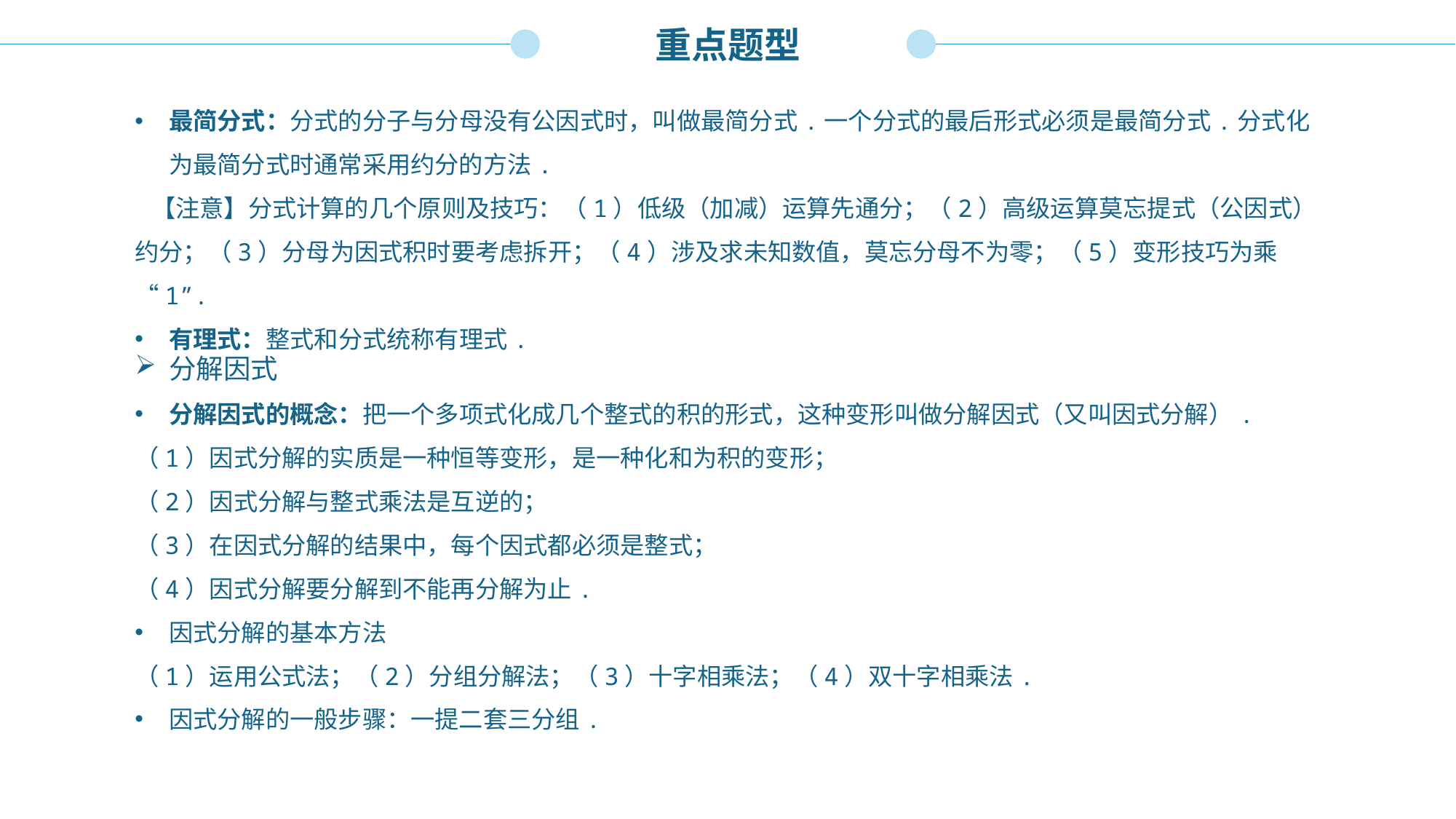

重点题型

最简分式：分式的分子与分母没有公因式时，叫做最简分式.一个分式的最后形式必须是最简分式.分式化为最简分式时通常采用约分的方法.
  【注意】分式计算的几个原则及技巧：（1）低级（加减）运算先通分；（2）高级运算莫忘提式（公因式）约分；（3）分母为因式积时要考虑拆开；（4）涉及求未知数值，莫忘分母不为零；（5）变形技巧为乘“1”.
有理式：整式和分式统称有理式.
分解因式
分解因式的概念：把一个多项式化成几个整式的积的形式，这种变形叫做分解因式（又叫因式分解）.
（1）因式分解的实质是一种恒等变形，是一种化和为积的变形；
（2）因式分解与整式乘法是互逆的；
（3）在因式分解的结果中，每个因式都必须是整式；
（4）因式分解要分解到不能再分解为止.
因式分解的基本方法
（1）运用公式法；（2）分组分解法；（3）十字相乘法；（4）双十字相乘法.
因式分解的一般步骤：一提二套三分组.